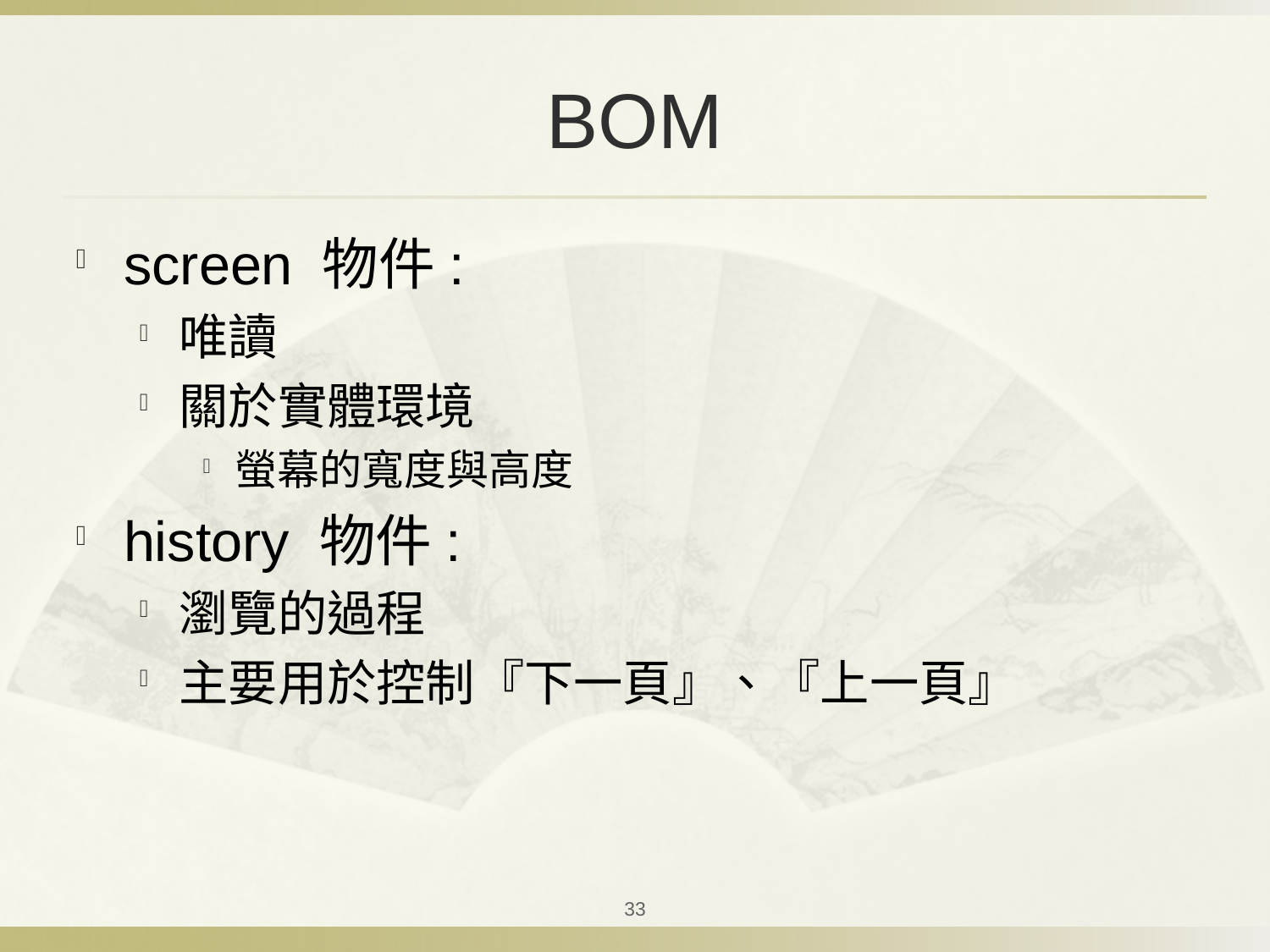

# BOM
screen 物件:
唯讀
關於實體環境
螢幕的寬度與高度
history 物件:
瀏覽的過程
主要用於控制『下一頁』、『上一頁』
33